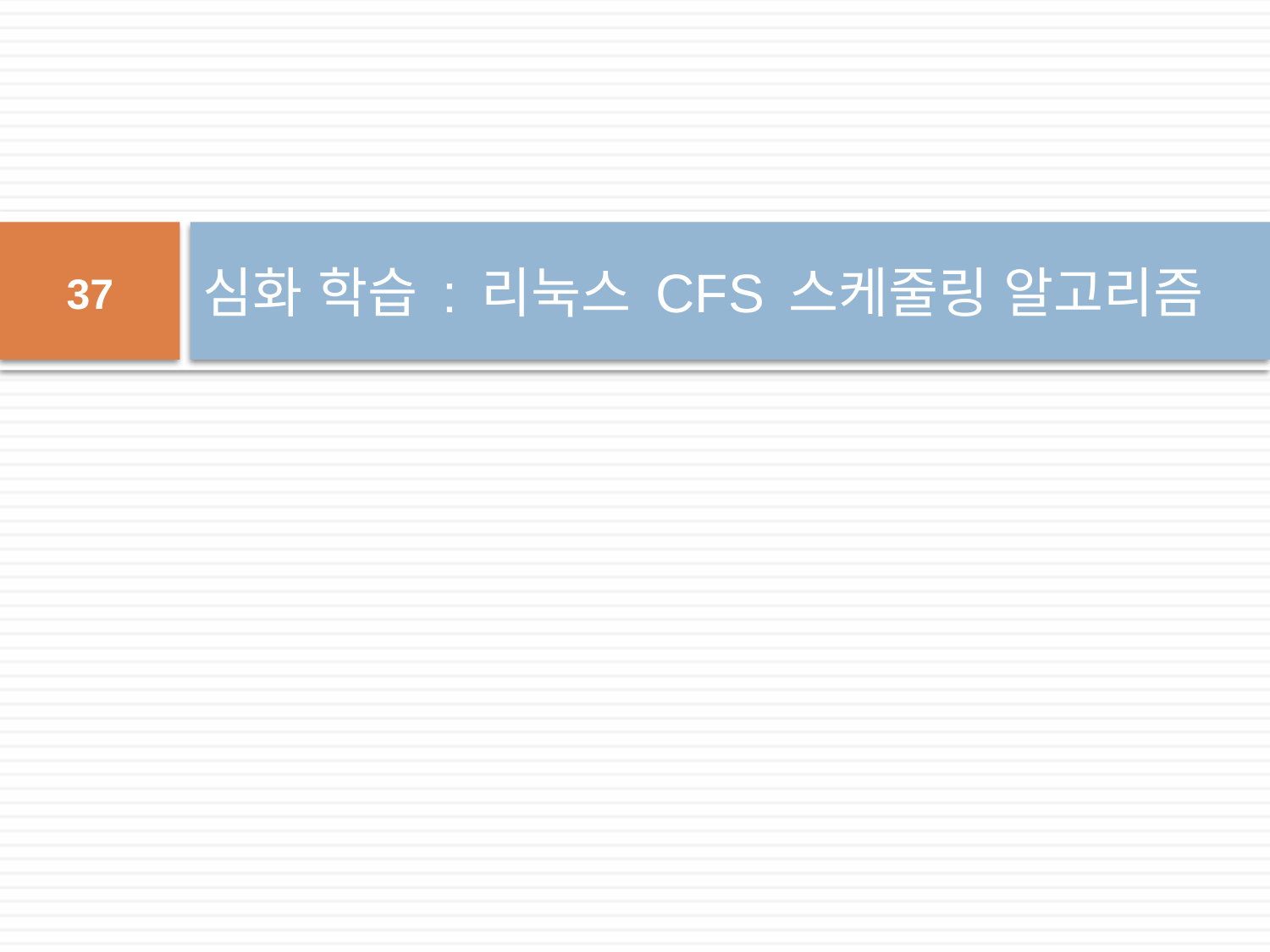

# 심화 학습 : 리눅스 CFS 스케줄링 알고리즘
37